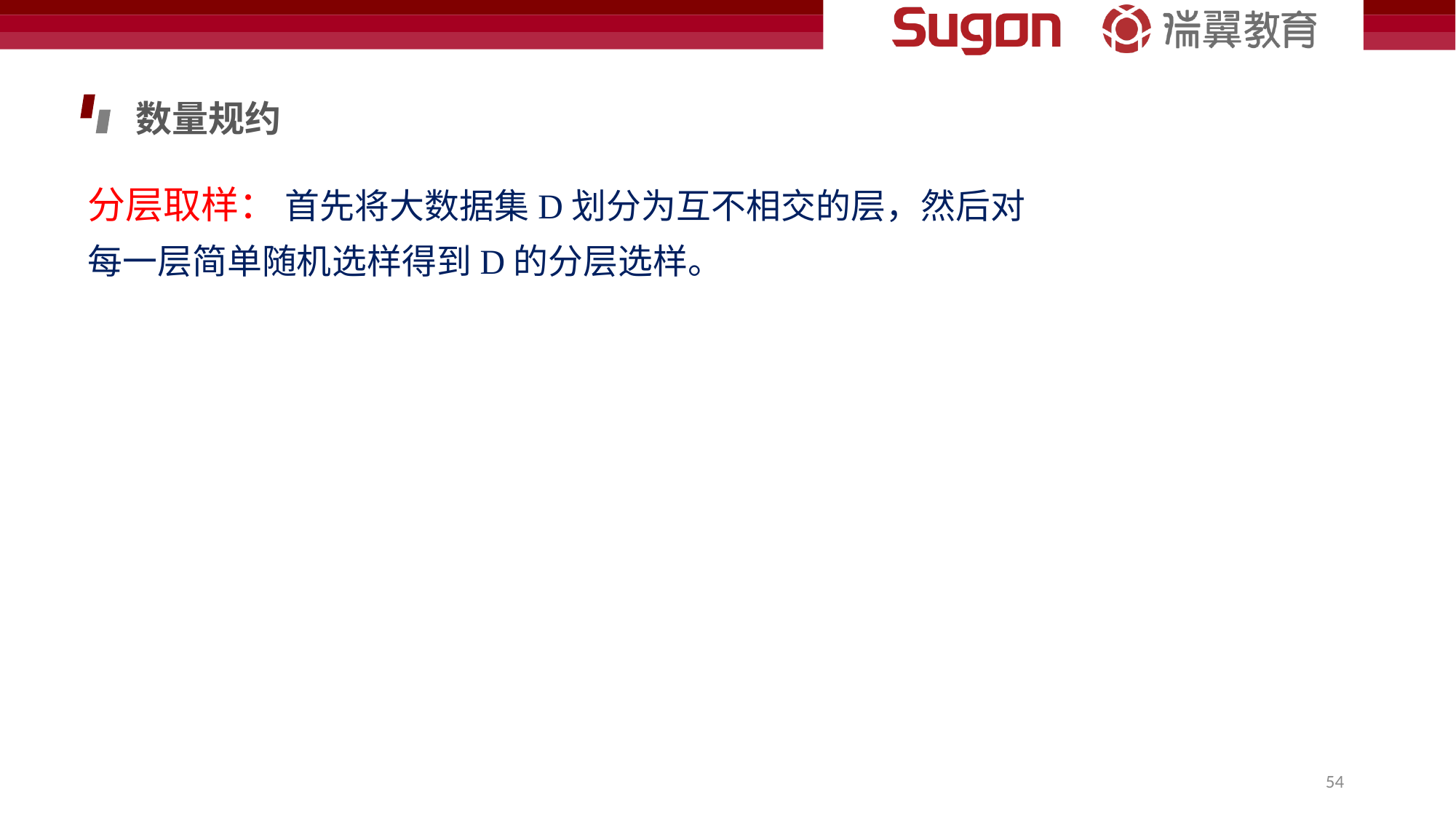

数量规约

分层取样： 首先将大数据集D划分为互不相交的层，然后对每一层简单随机选样得到D的分层选样。
54